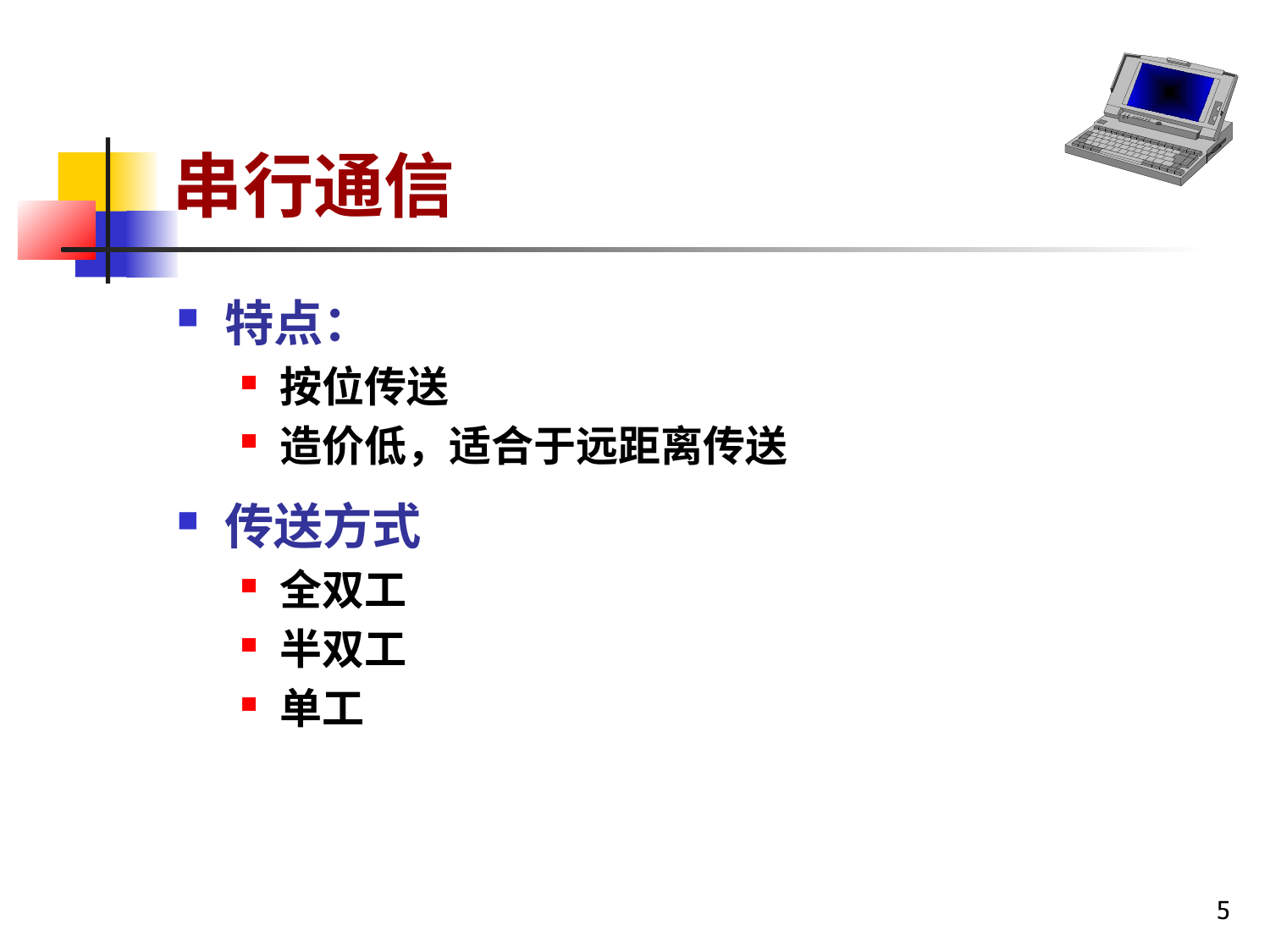

串行通信
特点：
按位传送
造价低，适合于远距离传送
传送方式
全双工
半双工
单工
5